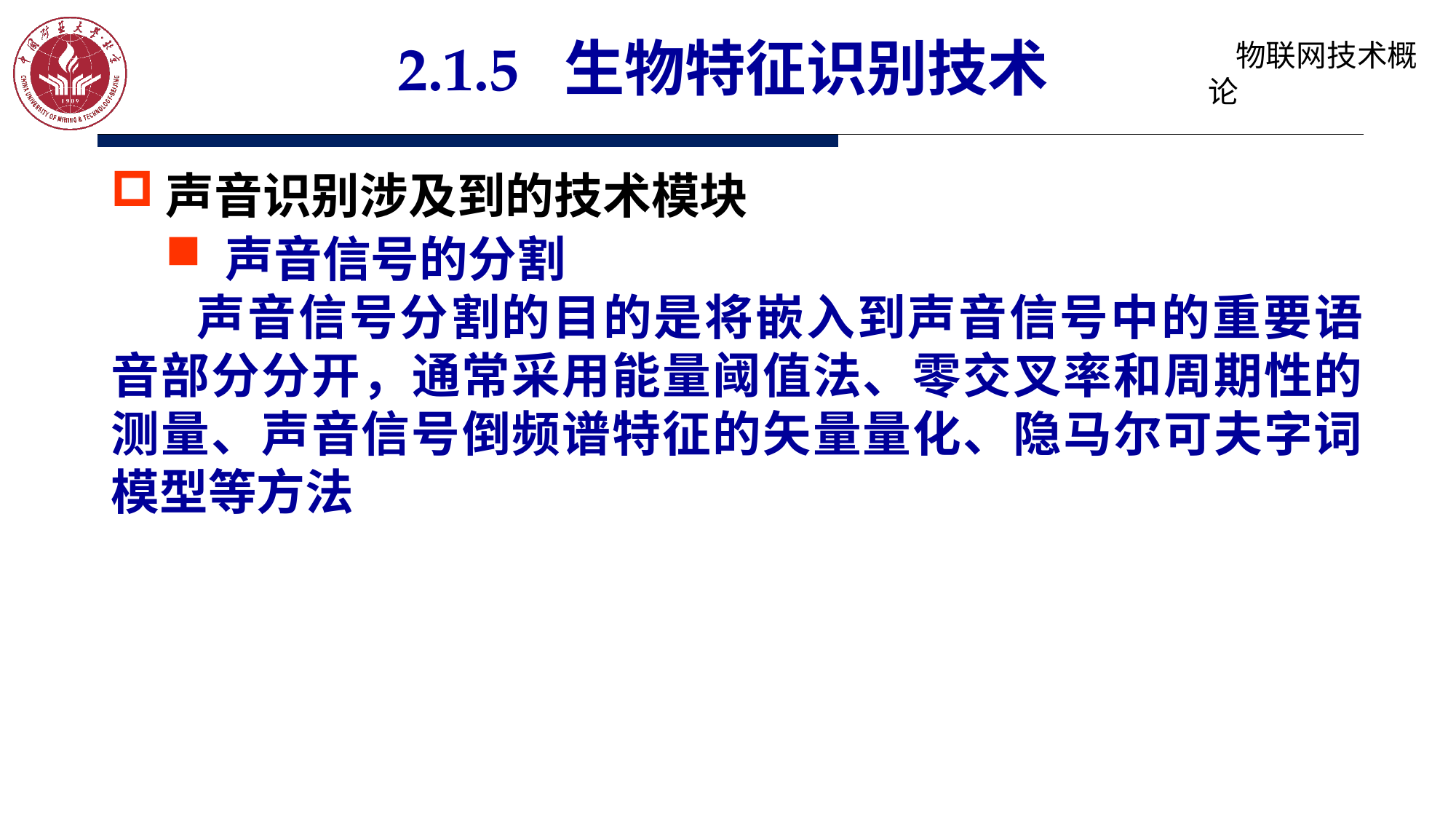

# 2.1.5  生物特征识别技术
声音识别涉及到的技术模块
 声音信号的分割
声音信号分割的目的是将嵌入到声音信号中的重要语音部分分开，通常采用能量阈值法、零交叉率和周期性的测量、声音信号倒频谱特征的矢量量化、隐马尔可夫字词模型等方法